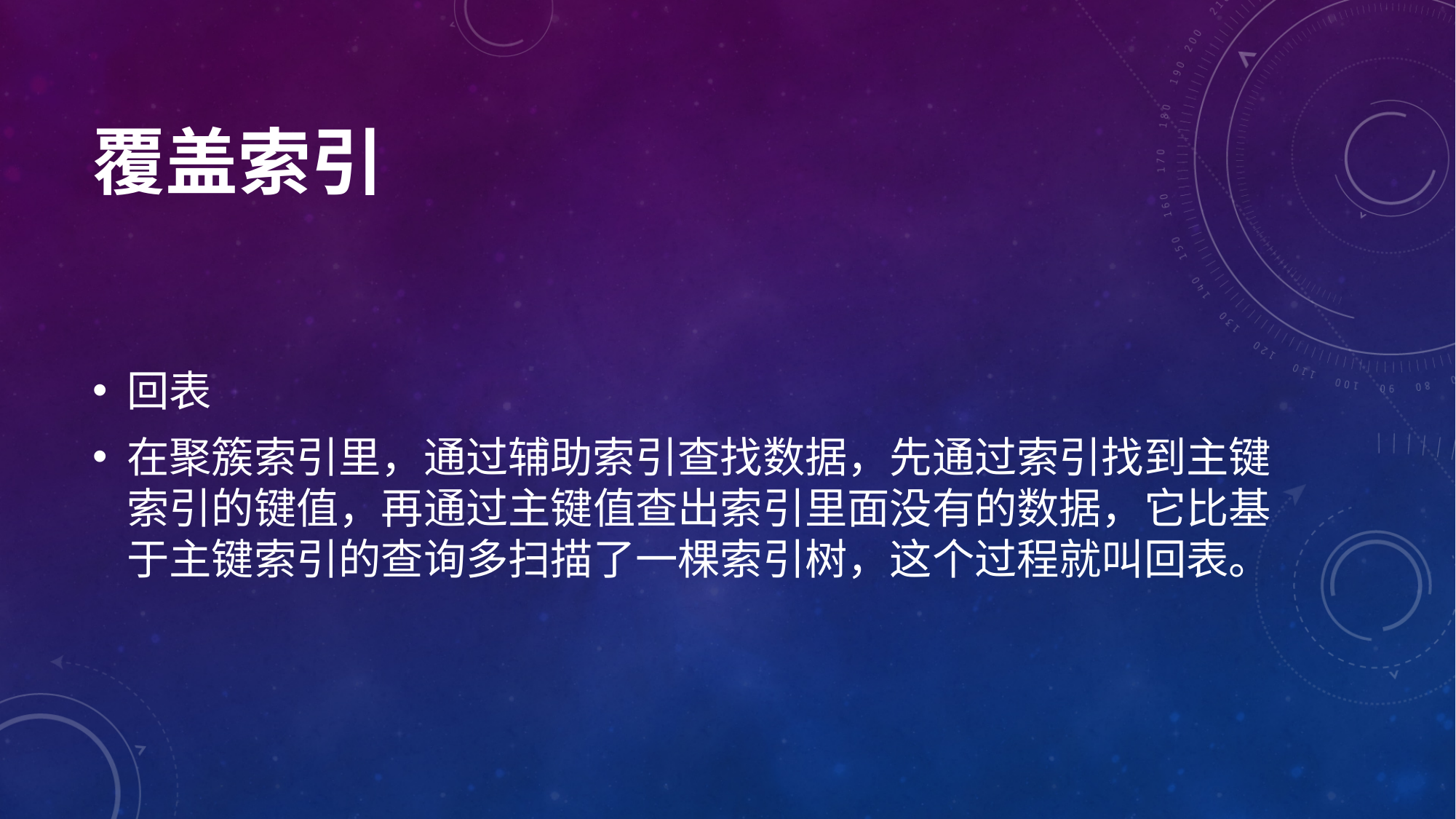

# 覆盖索引
回表
在聚簇索引里，通过辅助索引查找数据，先通过索引找到主键索引的键值，再通过主键值查出索引里面没有的数据，它比基于主键索引的查询多扫描了一棵索引树，这个过程就叫回表。